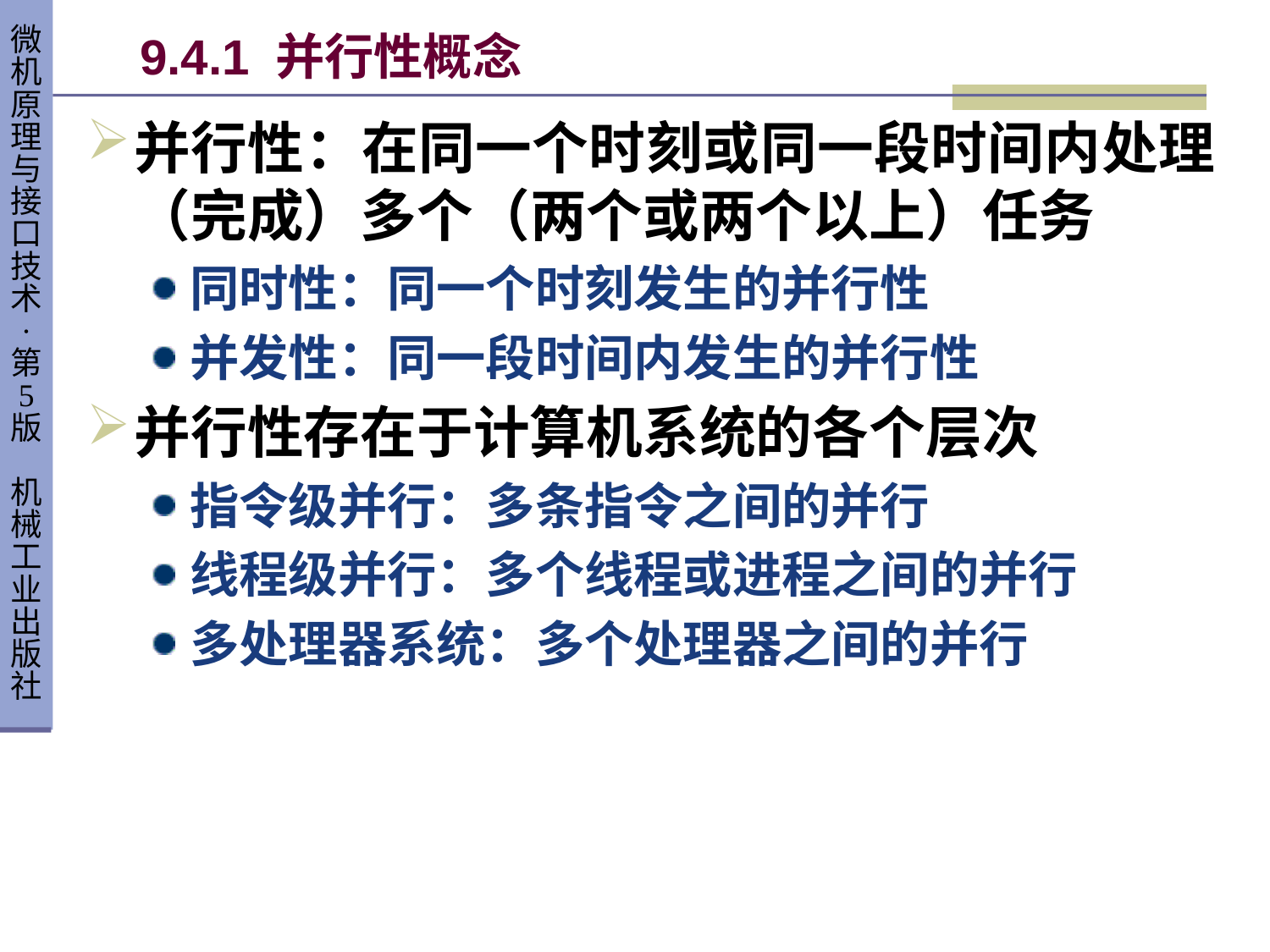

# 9.4.1 并行性概念
并行性：在同一个时刻或同一段时间内处理（完成）多个（两个或两个以上）任务
同时性：同一个时刻发生的并行性
并发性：同一段时间内发生的并行性
并行性存在于计算机系统的各个层次
指令级并行：多条指令之间的并行
线程级并行：多个线程或进程之间的并行
多处理器系统：多个处理器之间的并行